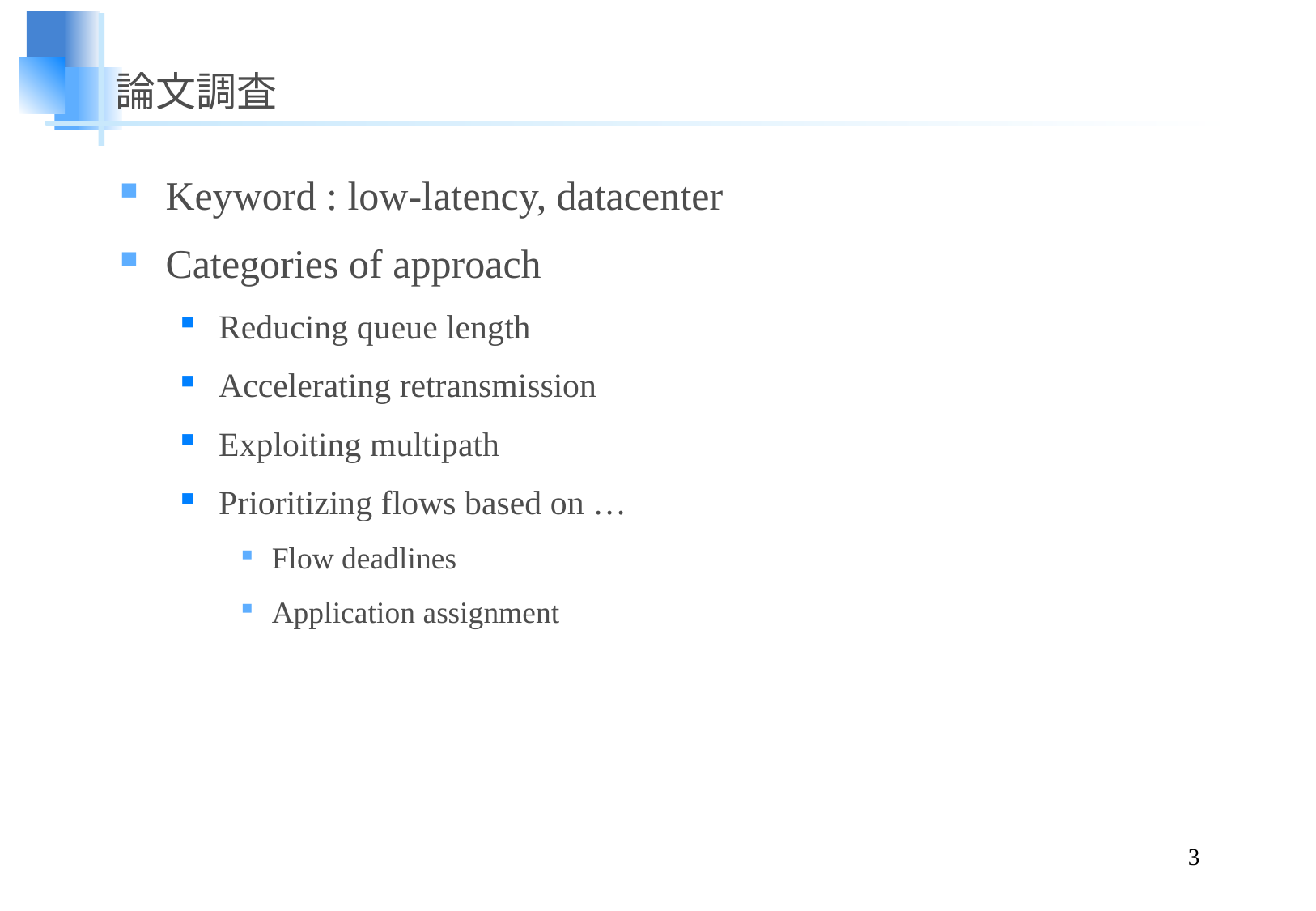

# 論文調査
Keyword : low-latency, datacenter
Categories of approach
Reducing queue length
Accelerating retransmission
Exploiting multipath
Prioritizing flows based on …
Flow deadlines
Application assignment

3